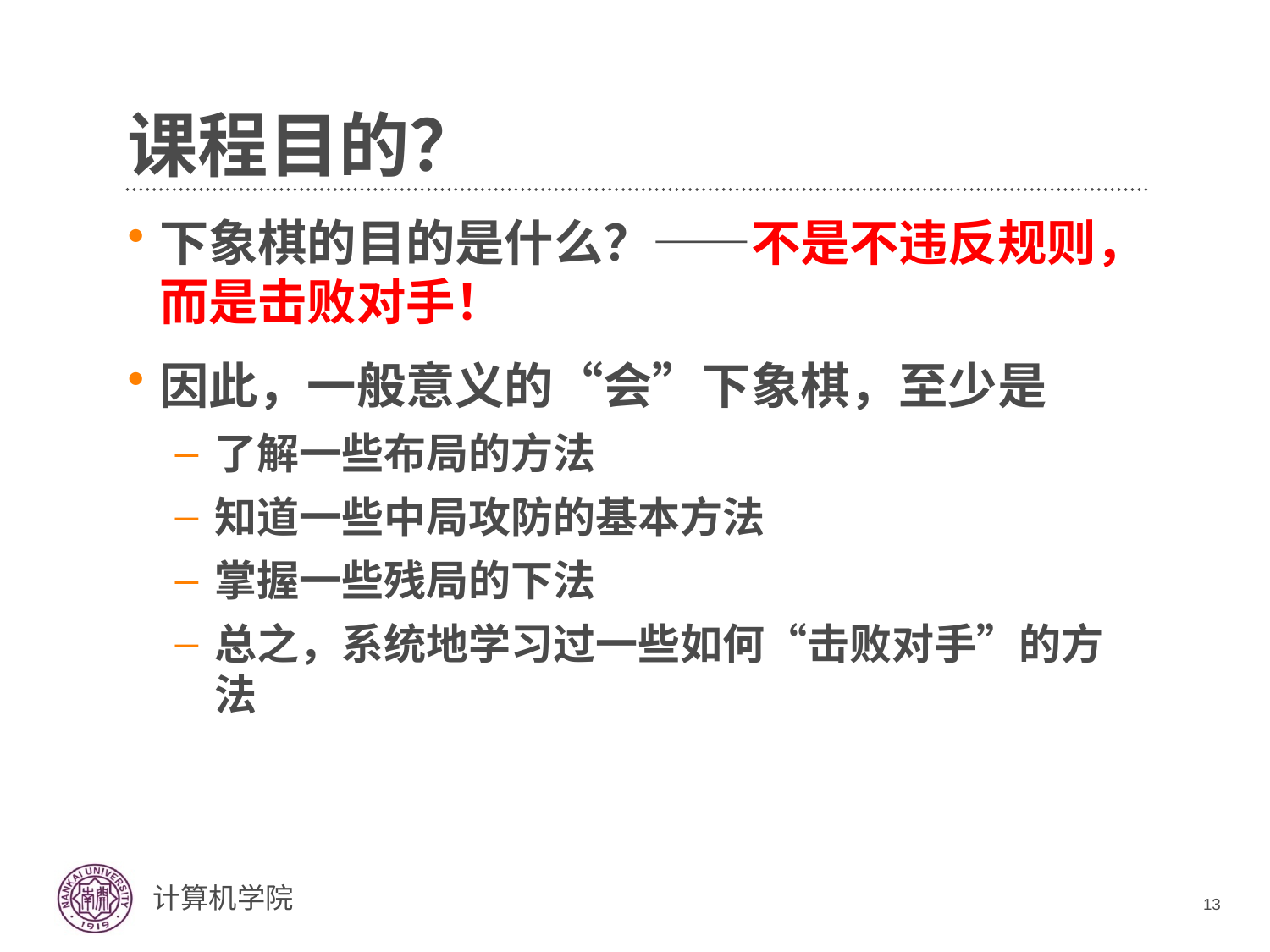

# 课程目的？
下象棋的目的是什么？——不是不违反规则，而是击败对手！
因此，一般意义的“会”下象棋，至少是
了解一些布局的方法
知道一些中局攻防的基本方法
掌握一些残局的下法
总之，系统地学习过一些如何“击败对手”的方法
13